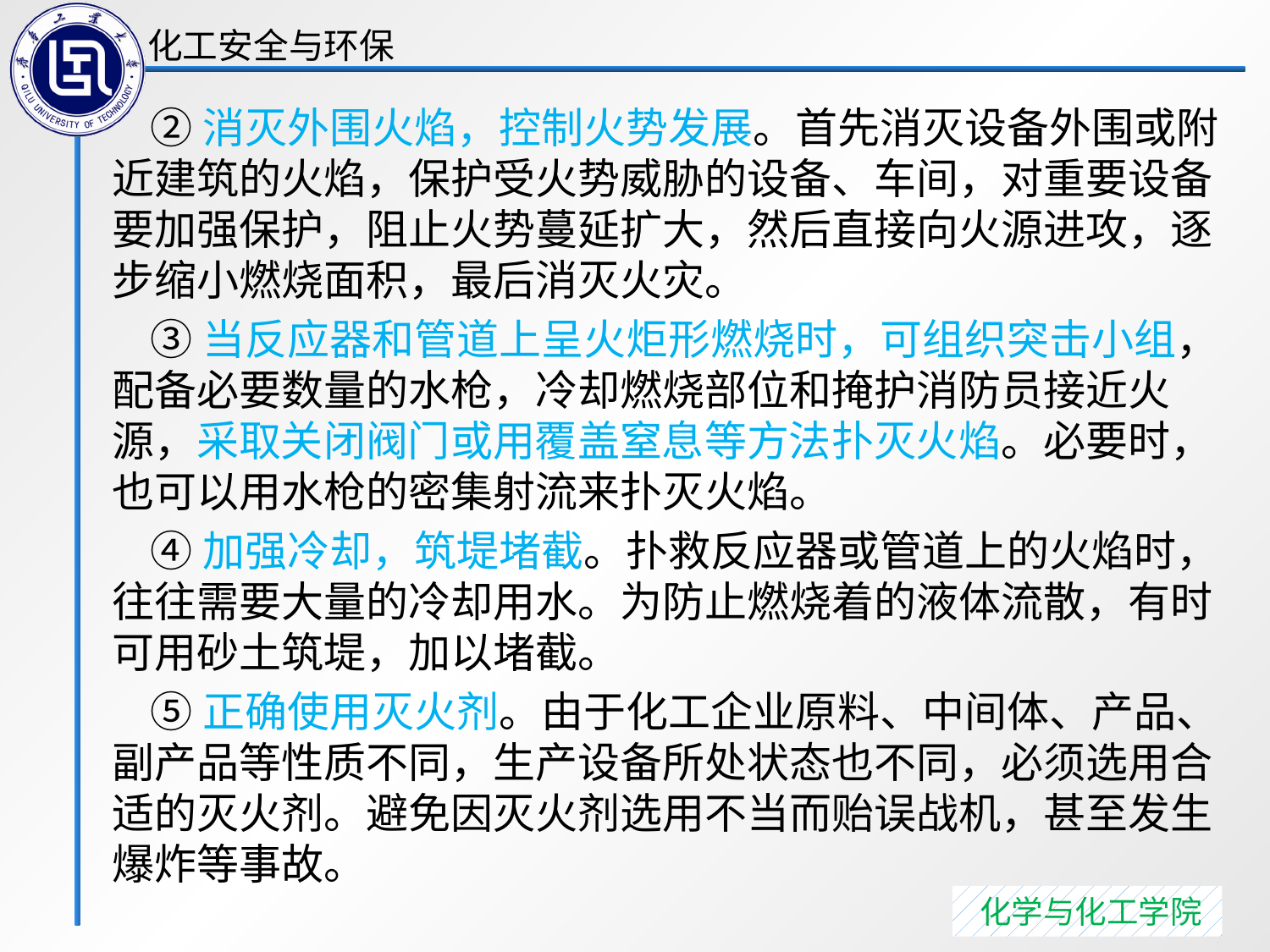

②消灭外围火焰，控制火势发展。首先消灭设备外围或附近建筑的火焰，保护受火势威胁的设备、车间，对重要设备要加强保护，阻止火势蔓延扩大，然后直接向火源进攻，逐步缩小燃烧面积，最后消灭火灾。
    ③当反应器和管道上呈火炬形燃烧时，可组织突击小组，配备必要数量的水枪，冷却燃烧部位和掩护消防员接近火源，采取关闭阀门或用覆盖窒息等方法扑灭火焰。必要时，也可以用水枪的密集射流来扑灭火焰。
    ④加强冷却，筑堤堵截。扑救反应器或管道上的火焰时，往往需要大量的冷却用水。为防止燃烧着的液体流散，有时可用砂土筑堤，加以堵截。
    ⑤正确使用灭火剂。由于化工企业原料、中间体、产品、副产品等性质不同，生产设备所处状态也不同，必须选用合适的灭火剂。避免因灭火剂选用不当而贻误战机，甚至发生爆炸等事故。